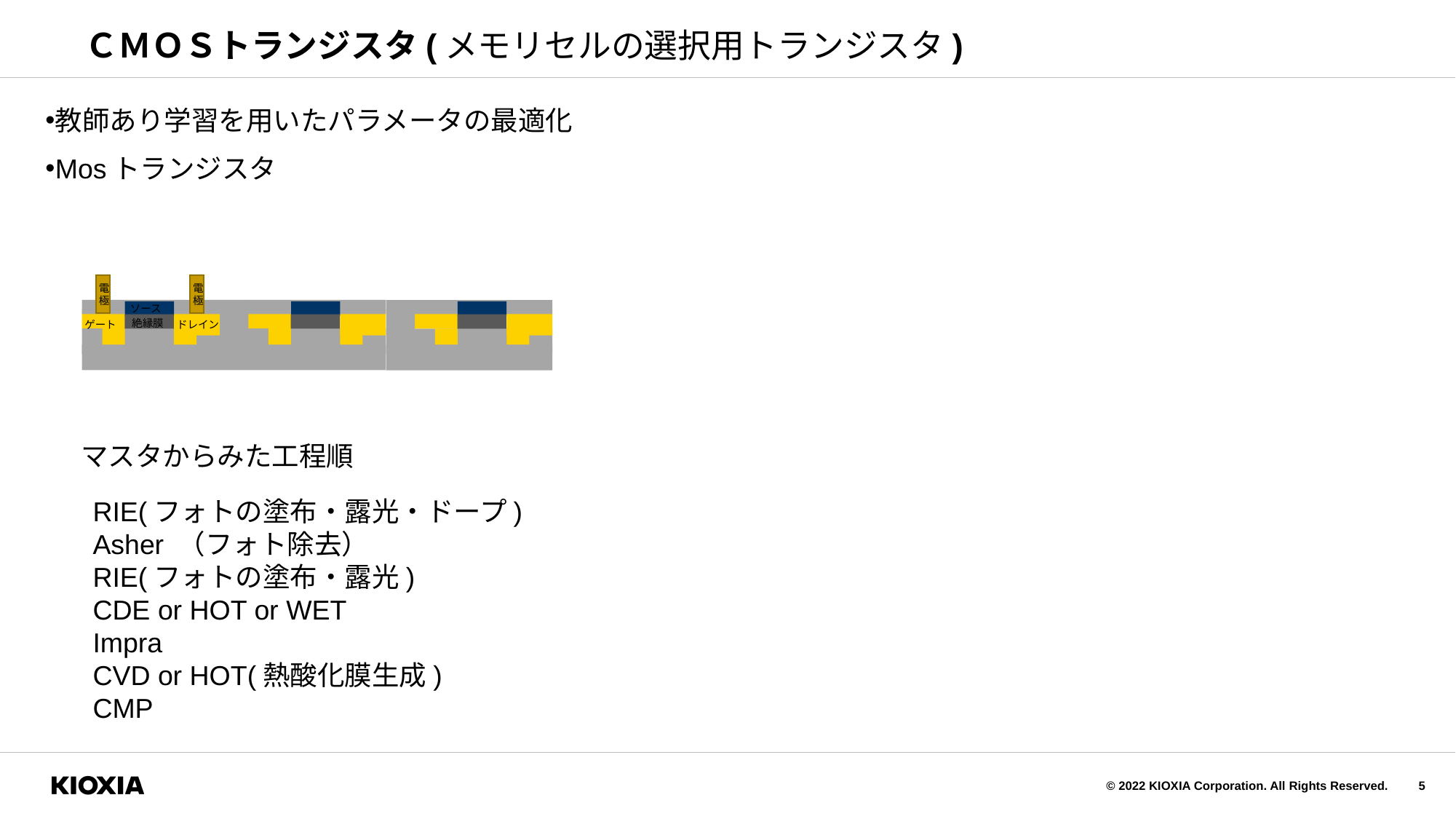

# ＣＭＯＳトランジスタ(メモリセルの選択用トランジスタ)
教師あり学習を用いたパラメータの最適化
Mosトランジスタ
電極
電極
ソース

絶縁膜
ゲート
ドレイン
マスタからみた工程順
RIE(フォトの塗布・露光・ドープ)
Asher （フォト除去）
RIE(フォトの塗布・露光)
CDE or HOT or WET
Impra
CVD or HOT(熱酸化膜生成)
CMP